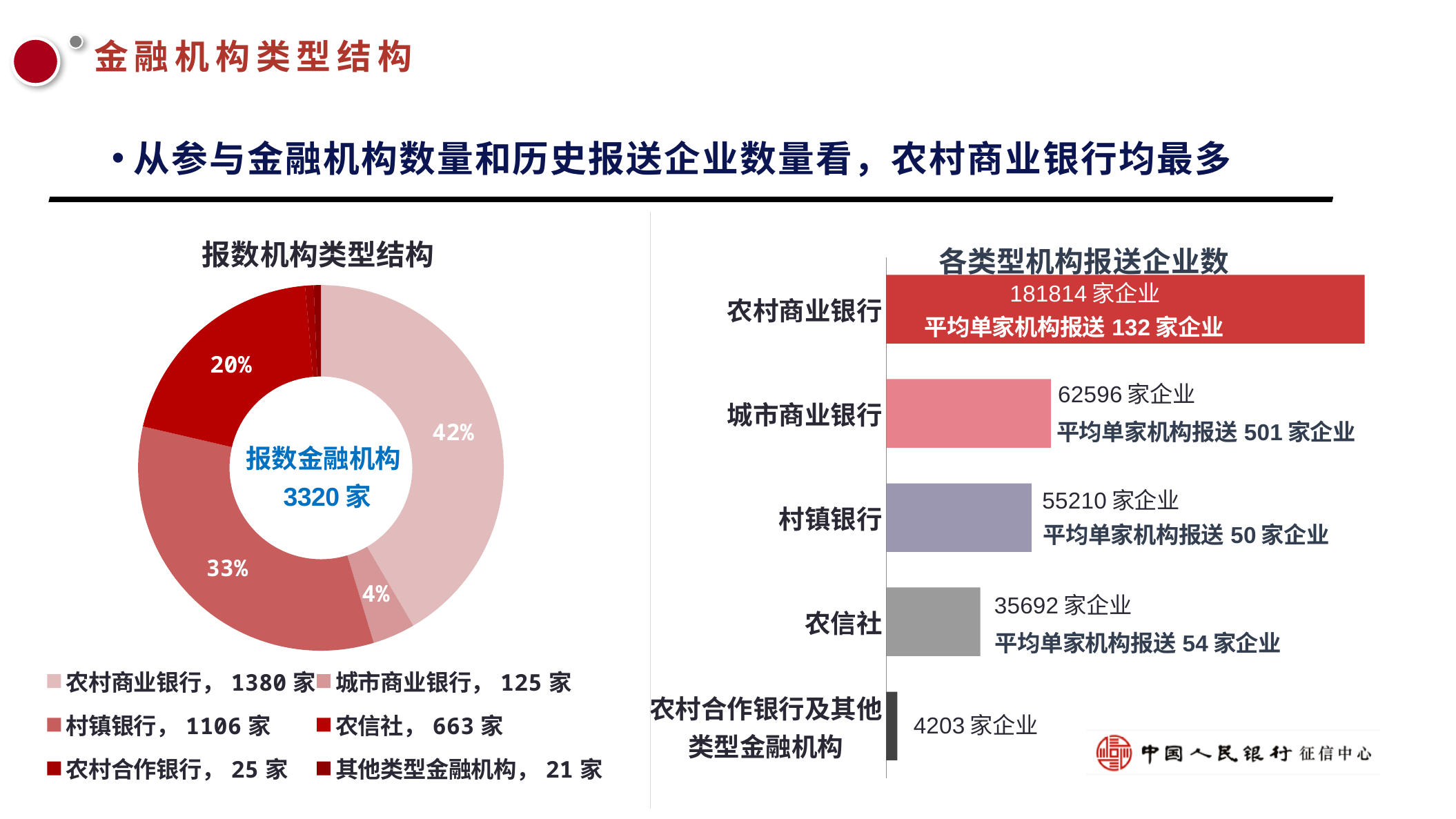

金融机构类型结构

从参与金融机构数量和历史报送企业数量看，农村商业银行均最多

### Chart: 报数机构类型结构

| Category | 历史 |
|---|---|
| 农村商业银行，1380家 | 1380.0 |
| 城市商业银行，125家 | 125.0 |
| 村镇银行，1106家 | 1106.0 |
| 农信社，663家 | 663.0 |
| 农村合作银行，25家 | 25.0 |
| 其他类型金融机构，21家 | 21.0 |

### Chart: 各类型机构报送企业数

| Category | 已定级企业数 |
|---|---|
| 农村合作银行及其他类型金融机构 | 4203.0 |
| 农信社 | 35692.0 |
| 村镇银行 | 55210.0 |
| 城市商业银行 | 62596.0 |
| 农村商业银行 | 181814.0 |